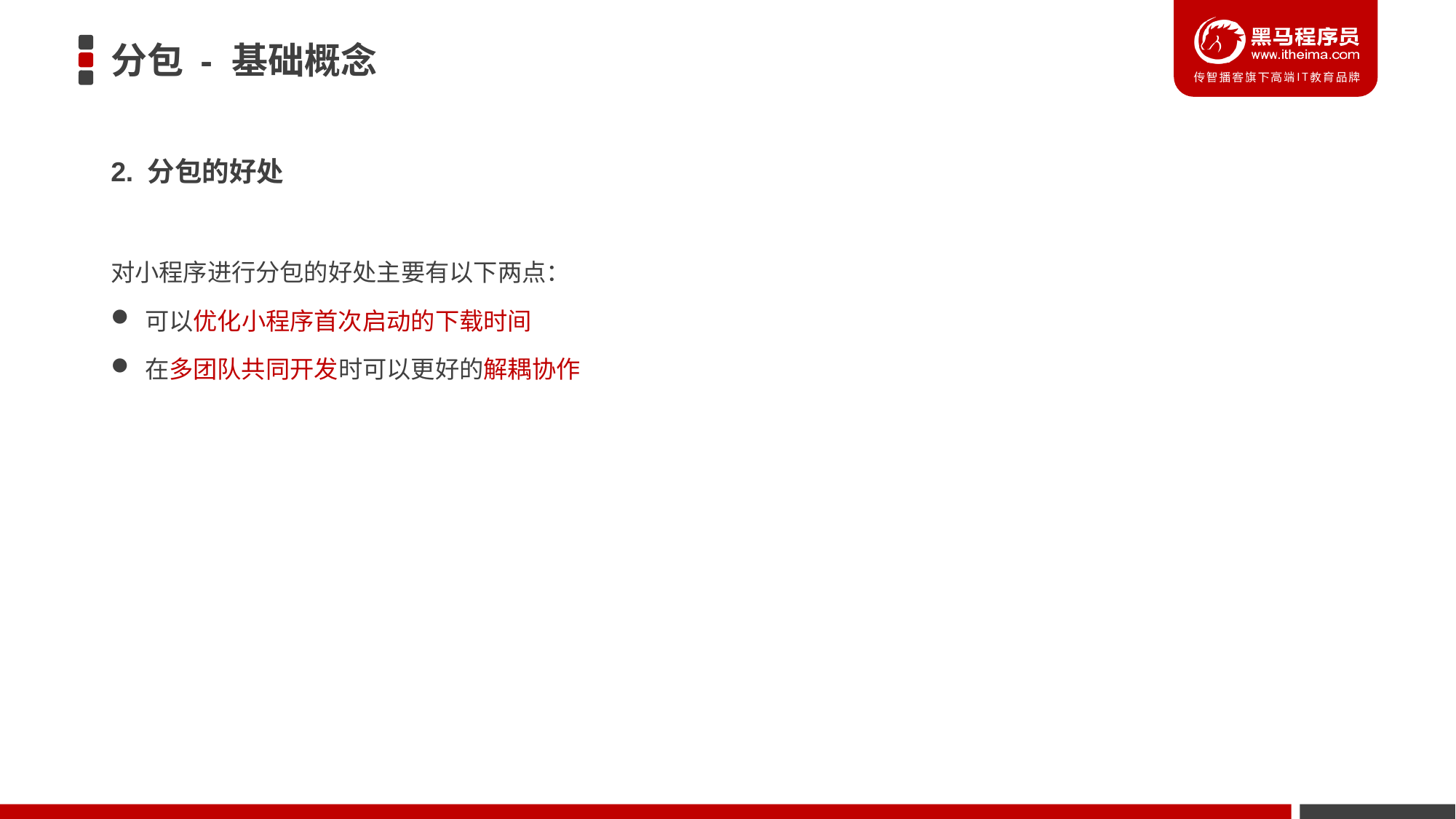

# 分包 - 基础概念
2. 分包的好处
对小程序进行分包的好处主要有以下两点：
可以优化小程序首次启动的下载时间
在多团队共同开发时可以更好的解耦协作